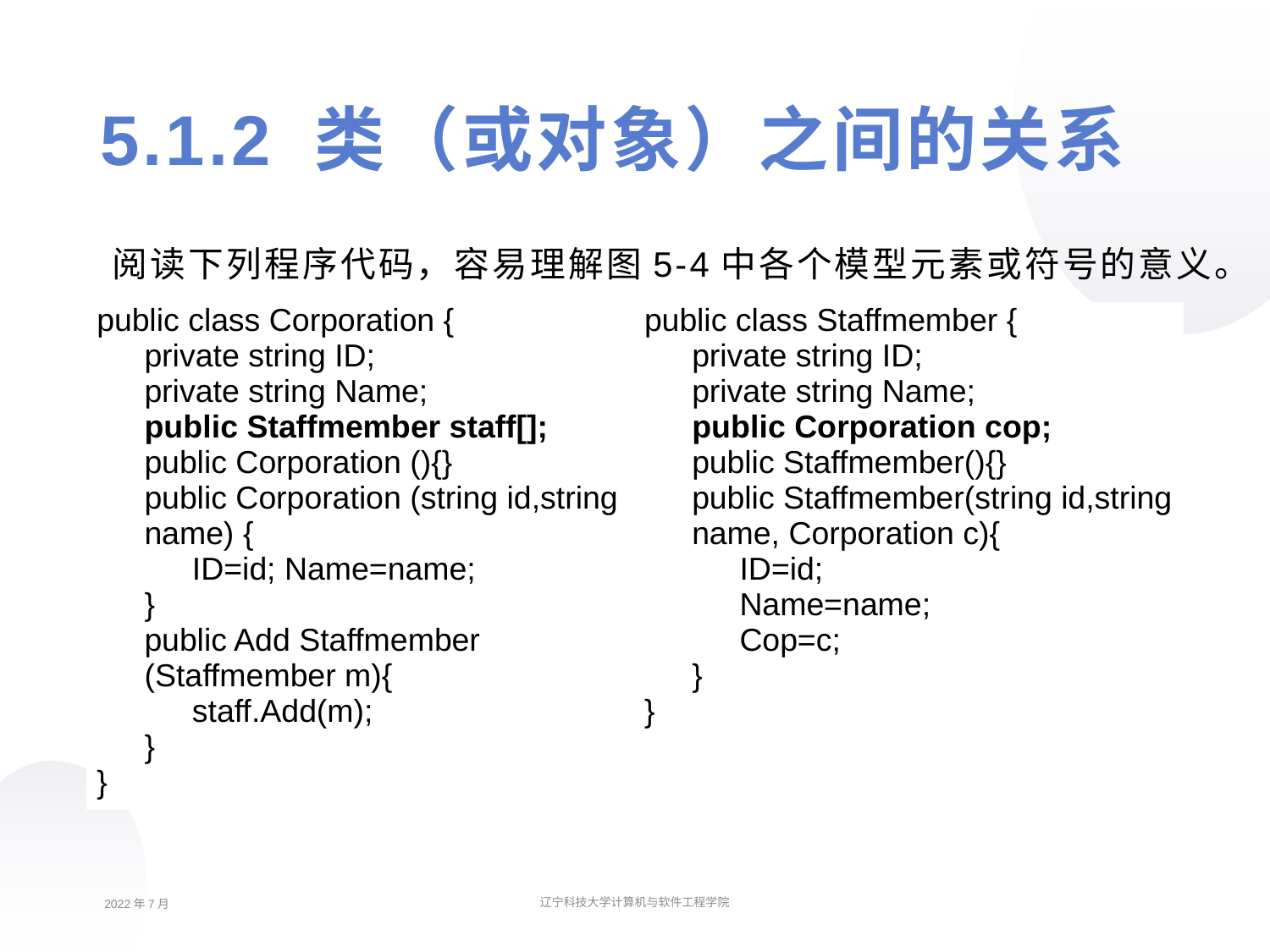

5.1.2 类（或对象）之间的关系
阅读下列程序代码，容易理解图5-4中各个模型元素或符号的意义。
| public class Corporation { private string ID; private string Name; public Staffmember staff[]; public Corporation (){} public Corporation (string id,string name) { ID=id; Name=name; } public Add Staffmember (Staffmember m){ staff.Add(m); } } | public class Staffmember { private string ID; private string Name; public Corporation cop; public Staffmember(){} public Staffmember(string id,string name, Corporation c){ ID=id; Name=name; Cop=c; } } |
| --- | --- |

2022年7月
辽宁科技大学计算机与软件工程学院
21